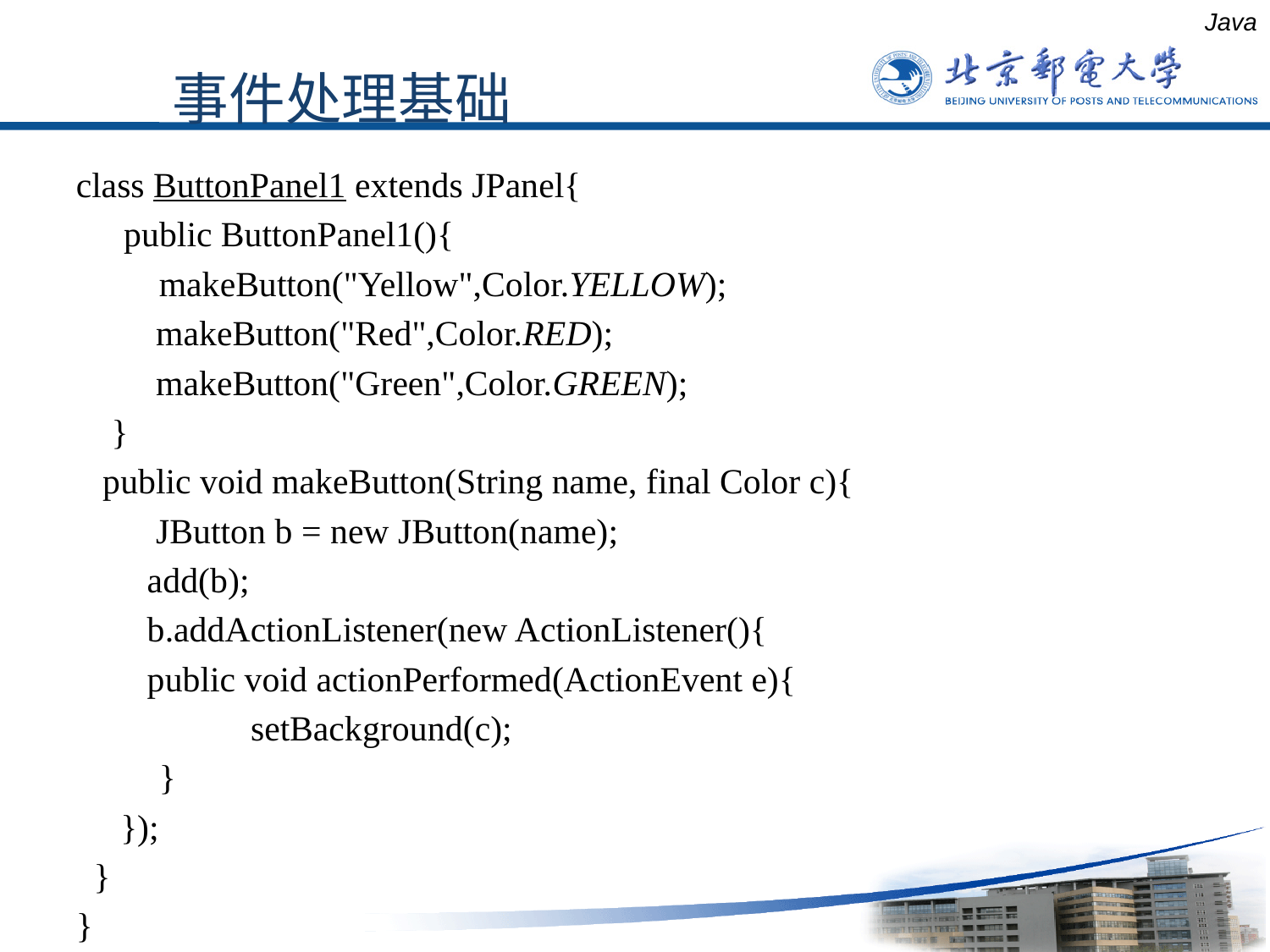

Java
事件处理基础
class ButtonPanel1 extends JPanel{
	public ButtonPanel1(){
	    makeButton("Yellow",Color.YELLOW);
         makeButton("Red",Color.RED);
         makeButton("Green",Color.GREEN);
    }
   public void makeButton(String name, final Color c){
         JButton b = new JButton(name);
        add(b);
        b.addActionListener(new ActionListener(){
        public void actionPerformed(ActionEvent e){
        	setBackground(c);
	    }
     });
  }
}